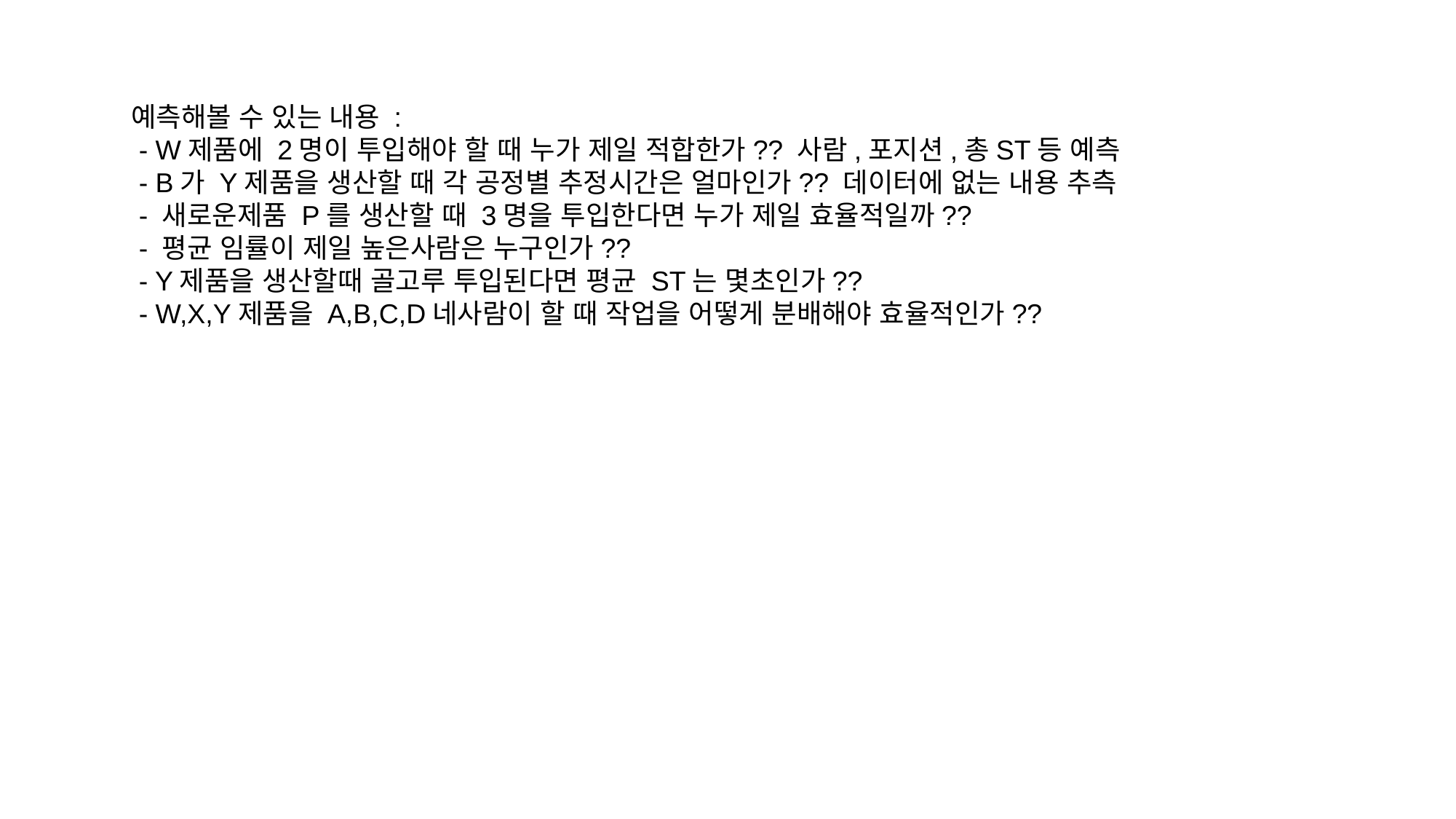

예측해볼 수 있는 내용 :
 - W제품에 2명이 투입해야 할 때 누가 제일 적합한가?? 사람,포지션,총ST등 예측
 - B가 Y제품을 생산할 때 각 공정별 추정시간은 얼마인가?? 데이터에 없는 내용 추측
 - 새로운제품 P를 생산할 때 3명을 투입한다면 누가 제일 효율적일까??
 - 평균 임률이 제일 높은사람은 누구인가??
 - Y제품을 생산할때 골고루 투입된다면 평균 ST는 몇초인가??
 - W,X,Y제품을 A,B,C,D네사람이 할 때 작업을 어떻게 분배해야 효율적인가??